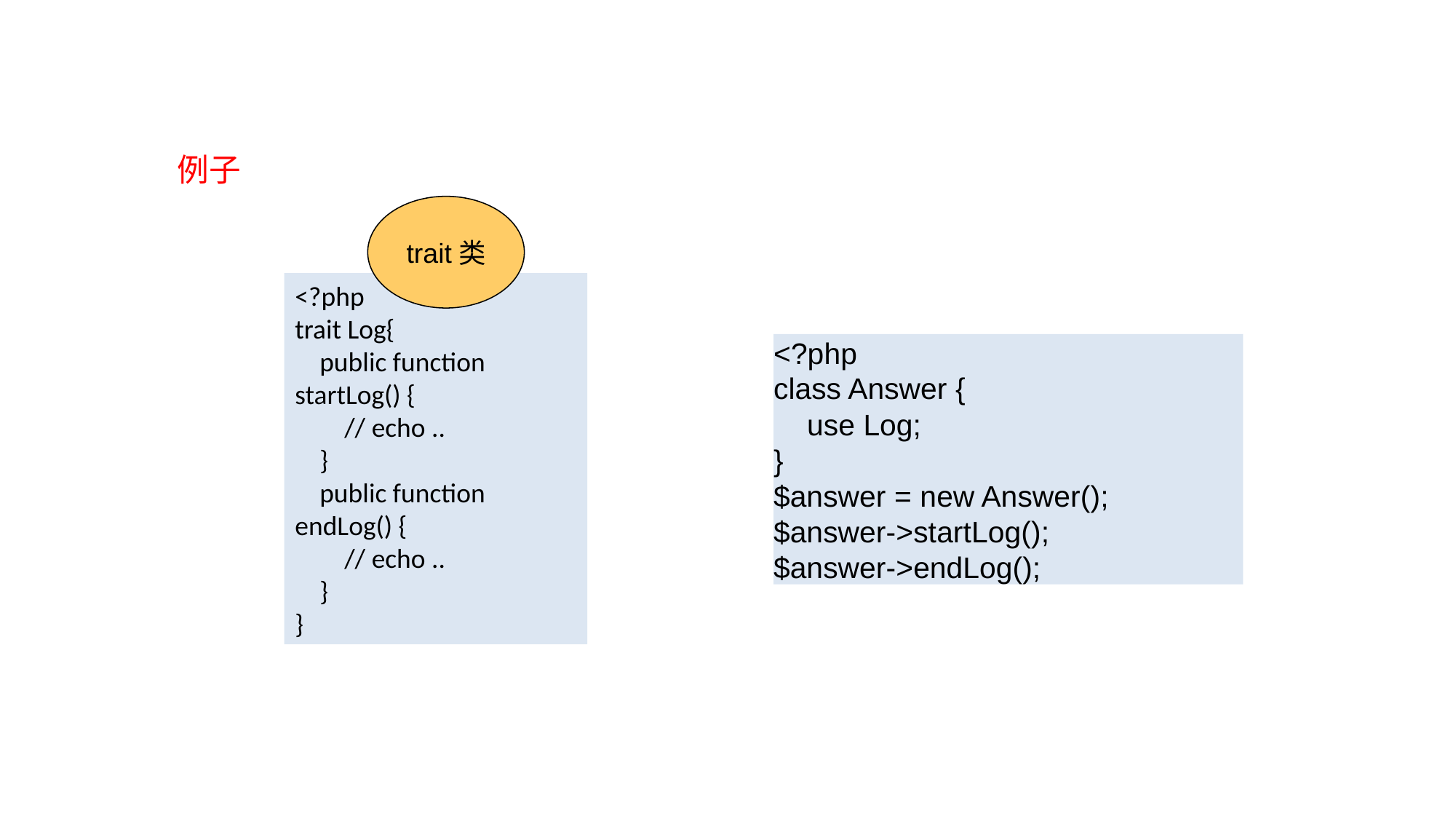

例子
trait类
<?php
trait Log{
    public function startLog() {
        // echo ..
    }
    public function endLog() {
        // echo ..
    }
}
<?php
class Answer {
    use Log;
}
$answer = new Answer();
$answer->startLog();
$answer->endLog();